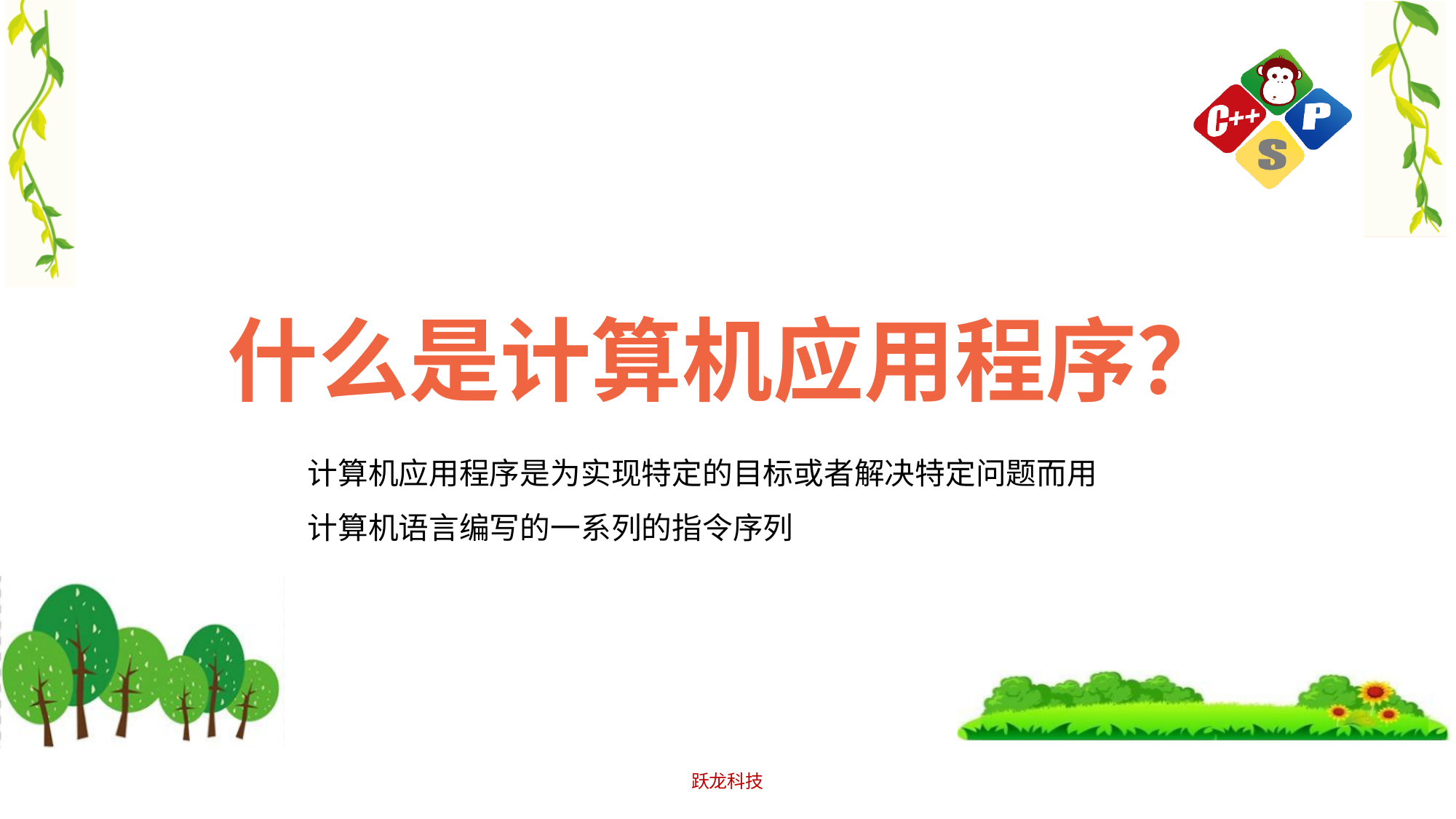

# 什么是计算机应用程序？
计算机应用程序是为实现特定的目标或者解决特定问题而用计算机语言编写的一系列的指令序列
跃龙科技